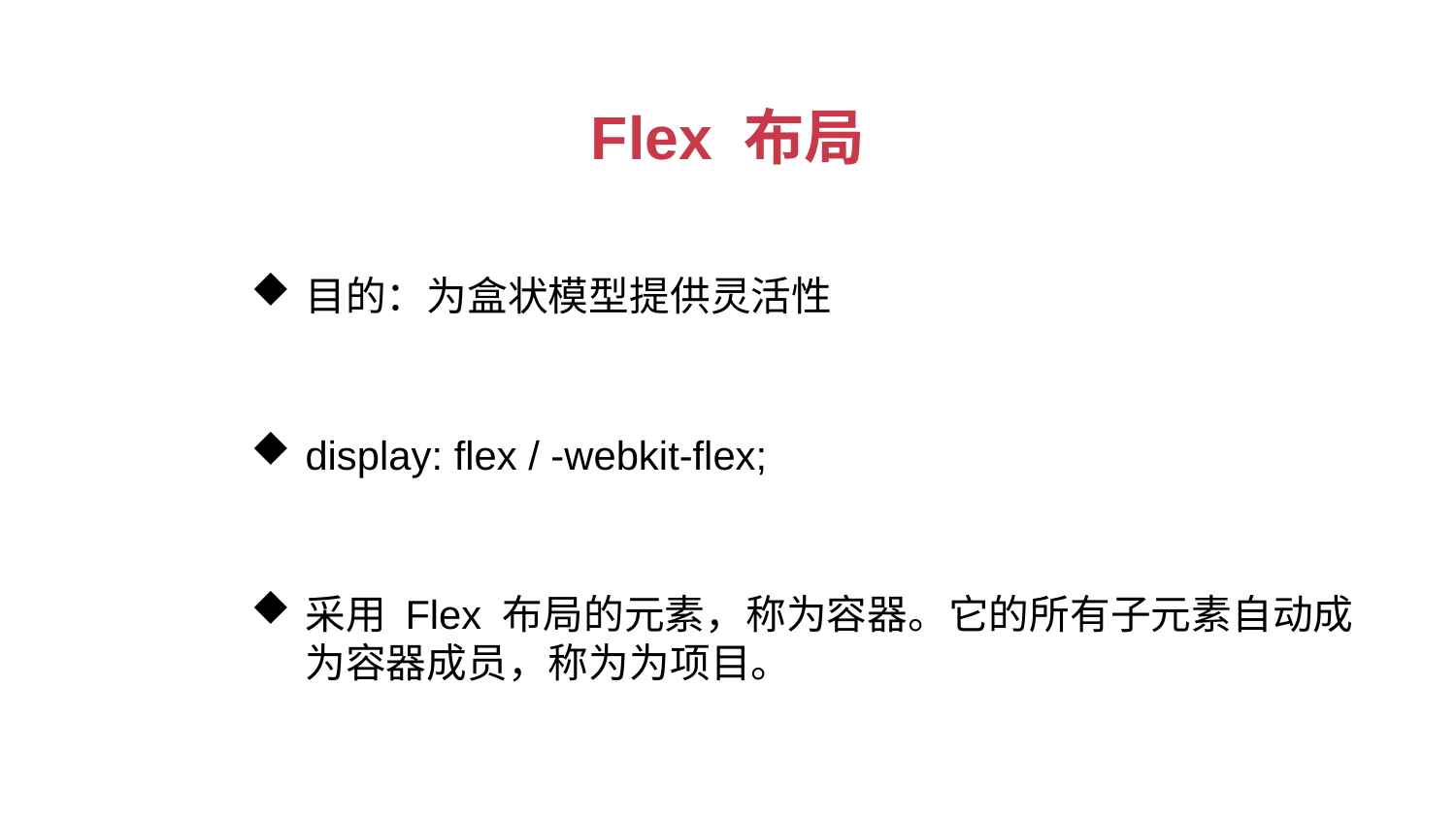

Flex 布局
目的：为盒状模型提供灵活性
display: flex / -webkit-flex;
采用 Flex 布局的元素，称为容器。它的所有子元素自动成为容器成员，称为为项目。